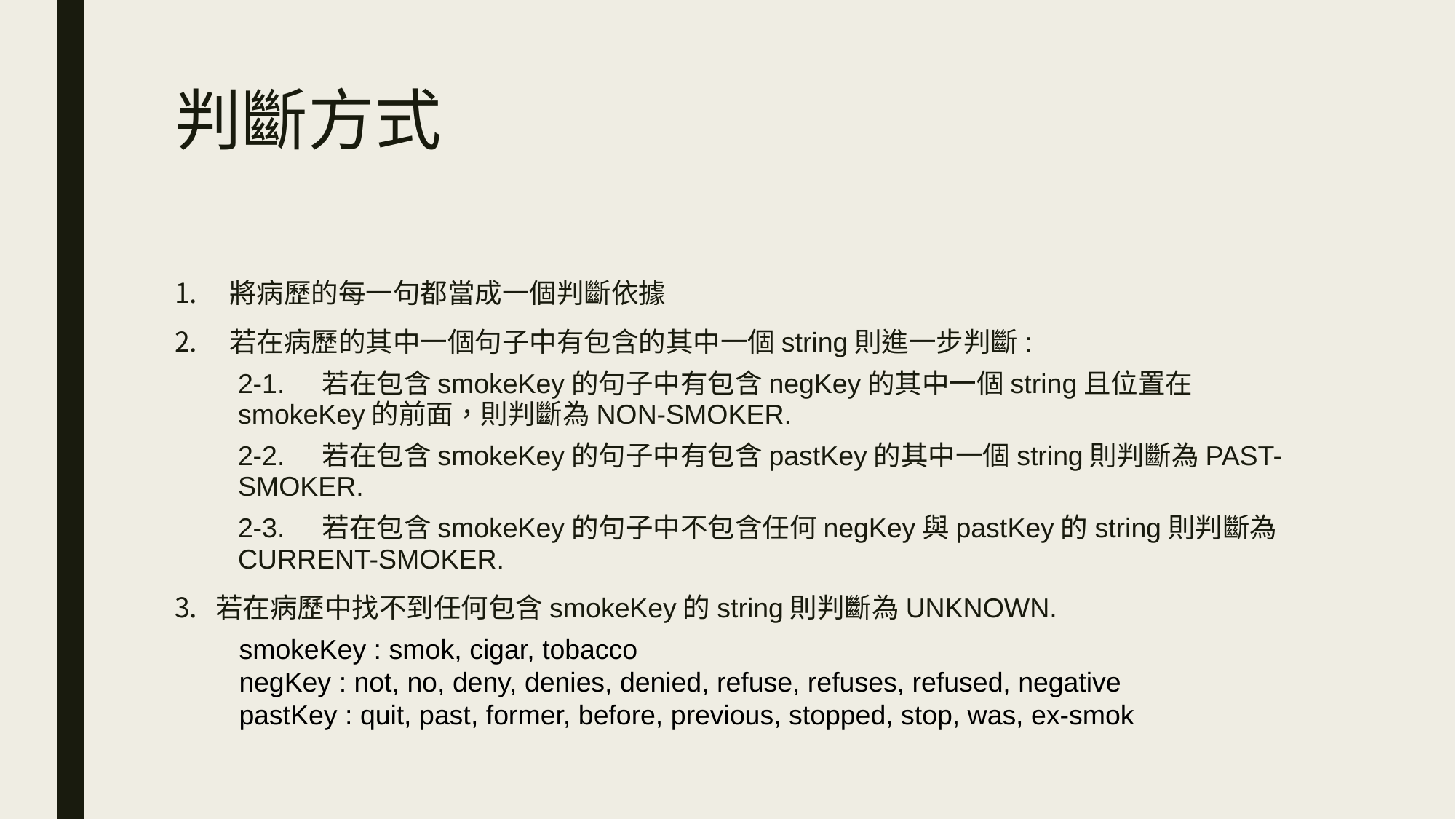

# 判斷方式
將病歷的每一句都當成一個判斷依據
若在病歷的其中一個句子中有包含的其中一個string則進一步判斷:
2-1.    若在包含smokeKey的句子中有包含negKey的其中一個string且位置在smokeKey的前面，則判斷為NON-SMOKER.
2-2.    若在包含smokeKey的句子中有包含pastKey的其中一個string則判斷為PAST-SMOKER.
2-3.    若在包含smokeKey的句子中不包含任何negKey與pastKey的string則判斷為CURRENT-SMOKER.
若在病歷中找不到任何包含smokeKey的string則判斷為UNKNOWN.
smokeKey : smok, cigar, tobacco
negKey : not, no, deny, denies, denied, refuse, refuses, refused, negative
pastKey : quit, past, former, before, previous, stopped, stop, was, ex-smok